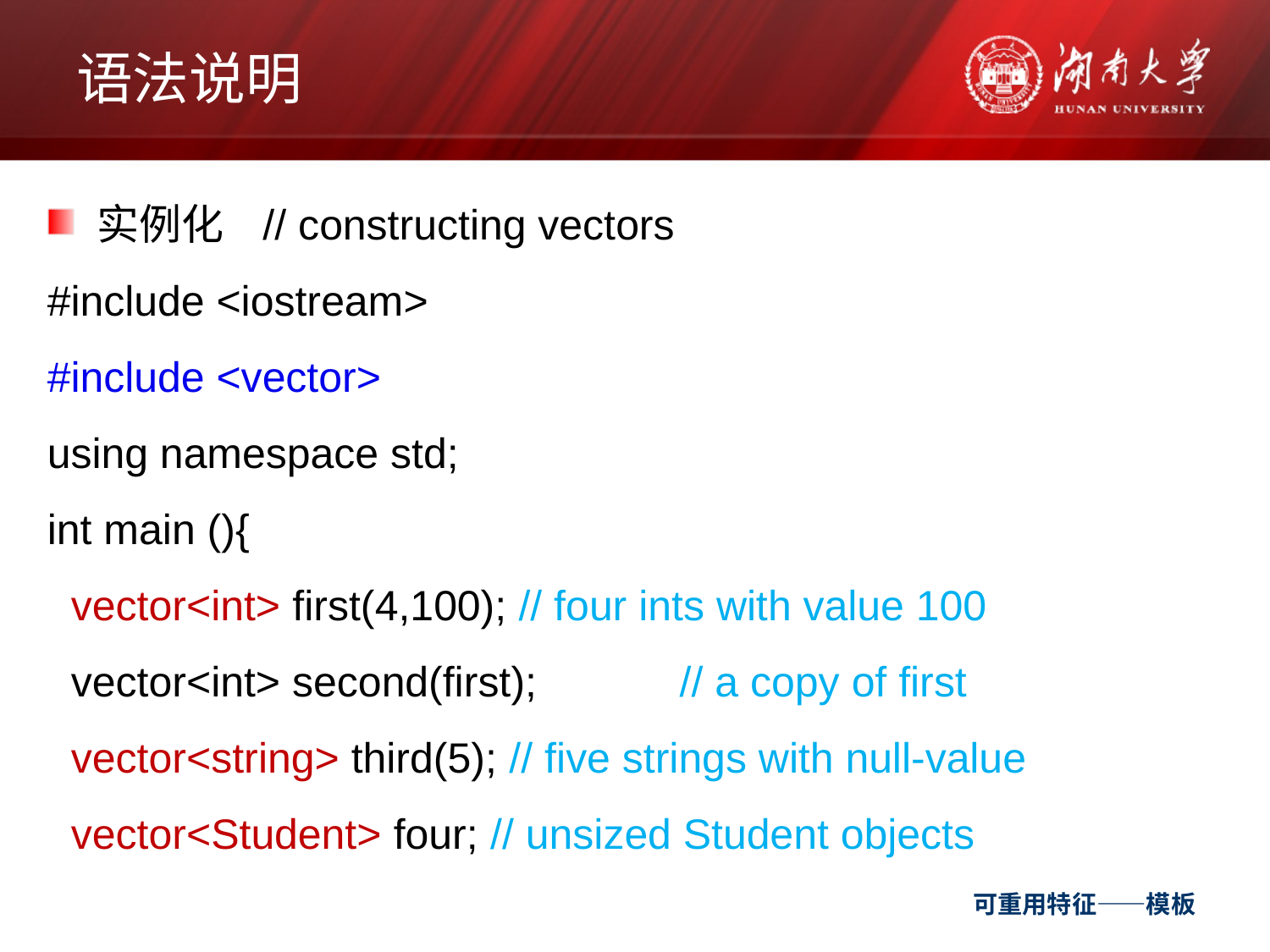

# 语法说明
 实例化   // constructing vectors
#include <iostream>
#include <vector>
using namespace std;
int main (){
  vector<int> first(4,100); // four ints with value 100
  vector<int> second(first);            // a copy of first
  vector<string> third(5); // five strings with null-value
  vector<Student> four; // unsized Student objects